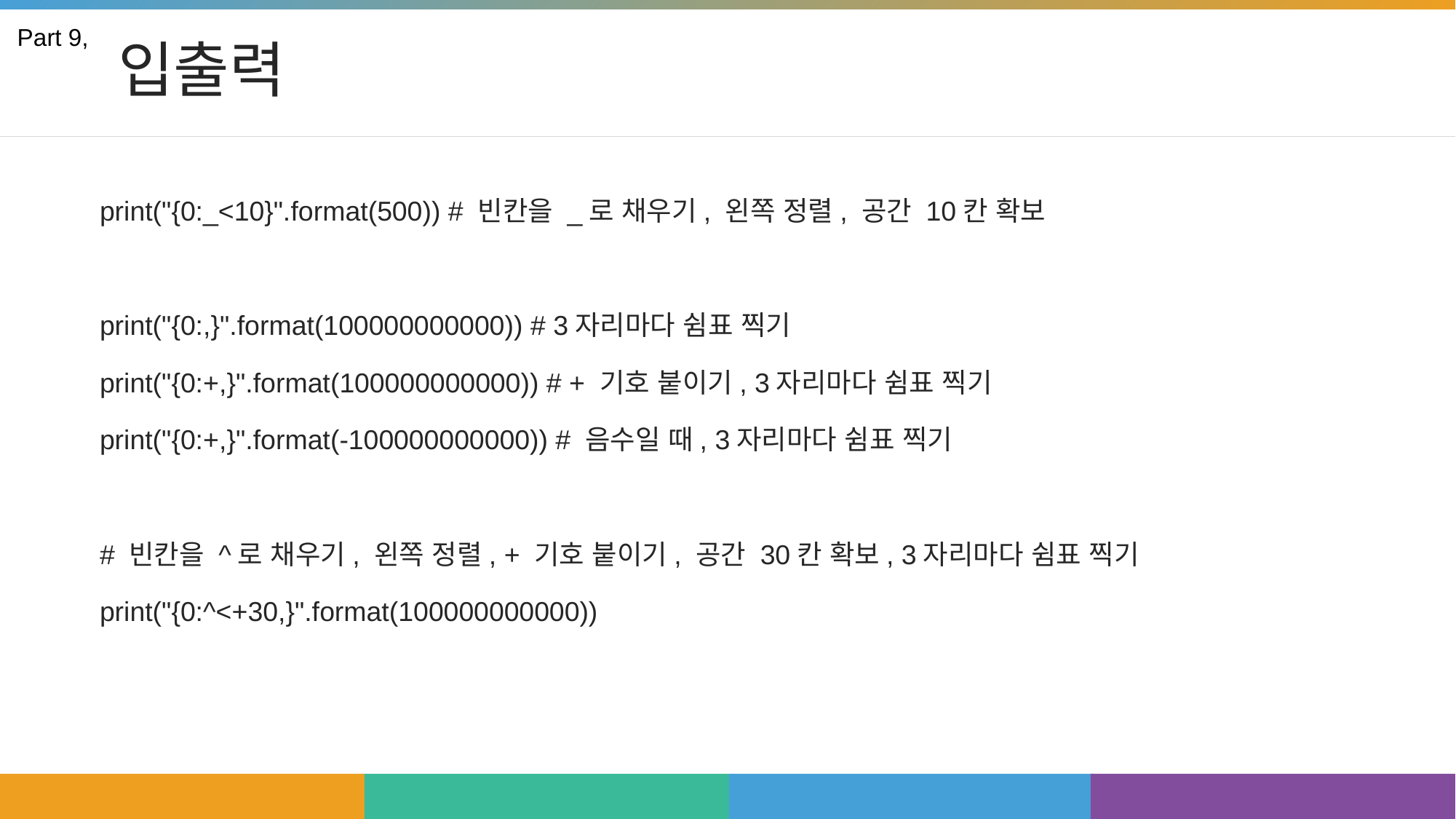

# 입출력
Part 9,
print("{0:_<10}".format(500)) # 빈칸을 _로 채우기, 왼쪽 정렬, 공간 10칸 확보

print("{0:,}".format(100000000000)) # 3자리마다 쉼표 찍기
print("{0:+,}".format(100000000000)) # + 기호 붙이기, 3자리마다 쉼표 찍기
print("{0:+,}".format(-100000000000)) # 음수일 때, 3자리마다 쉼표 찍기

# 빈칸을 ^로 채우기, 왼쪽 정렬, + 기호 붙이기, 공간 30칸 확보, 3자리마다 쉼표 찍기
print("{0:^<+30,}".format(100000000000))